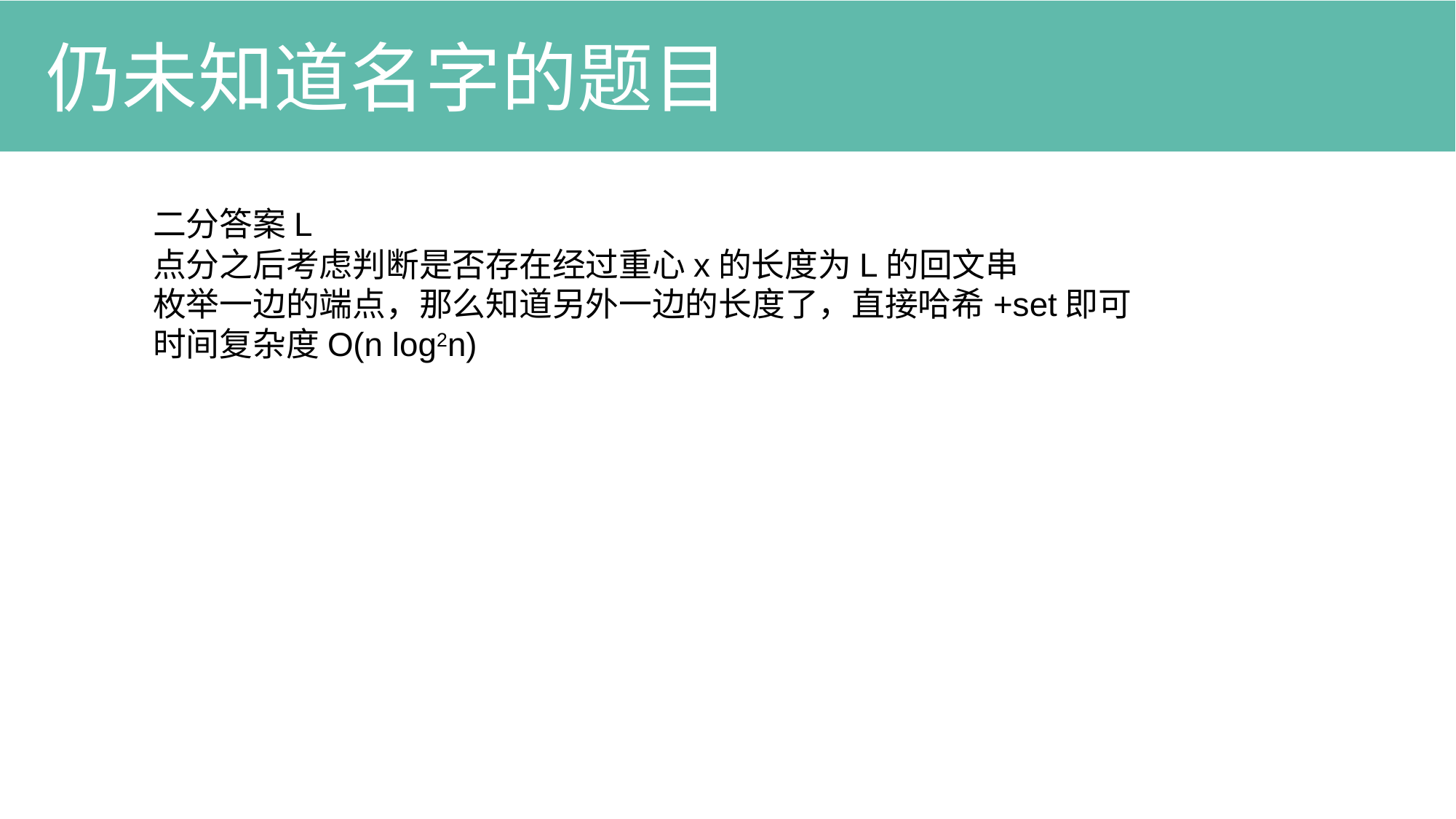

仍未知道名字的题目
二分答案L
点分之后考虑判断是否存在经过重心x的长度为L的回文串
枚举一边的端点，那么知道另外一边的长度了，直接哈希+set即可
时间复杂度O(n log2n)